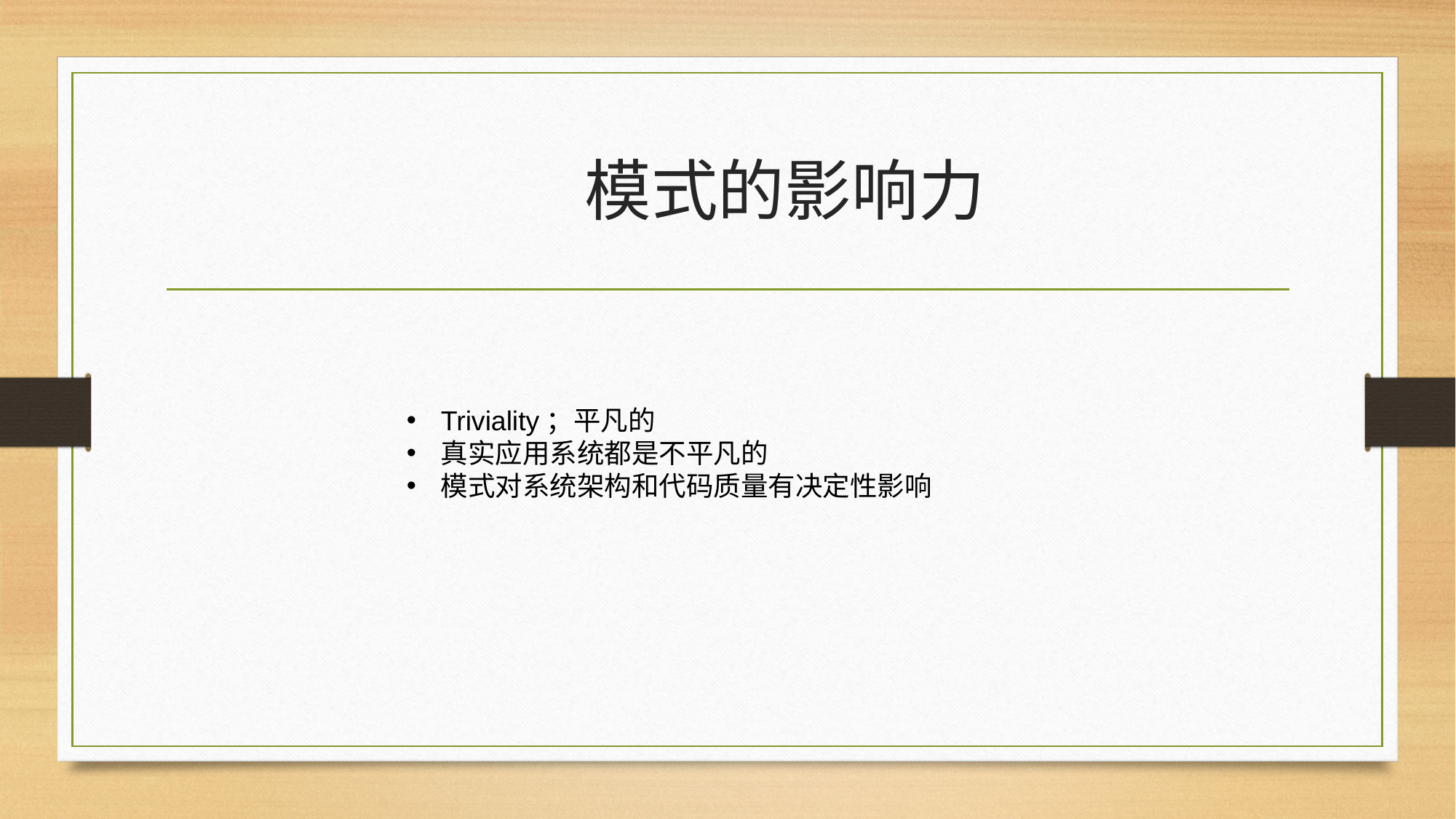

模式的影响力
Triviality；平凡的
真实应用系统都是不平凡的
模式对系统架构和代码质量有决定性影响